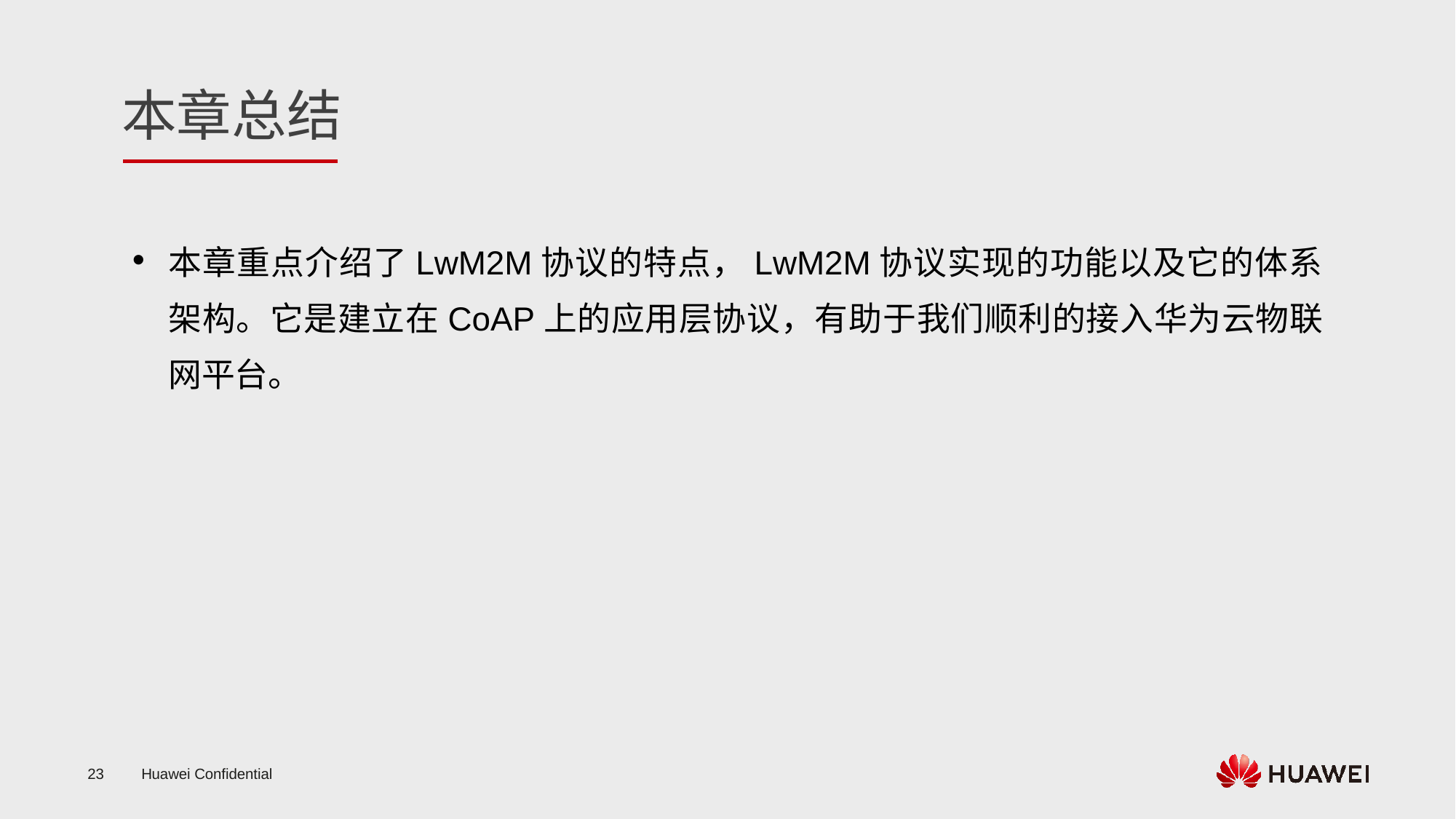

本章重点介绍了LwM2M协议的特点，LwM2M协议实现的功能以及它的体系架构。它是建立在CoAP上的应用层协议，有助于我们顺利的接入华为云物联网平台。